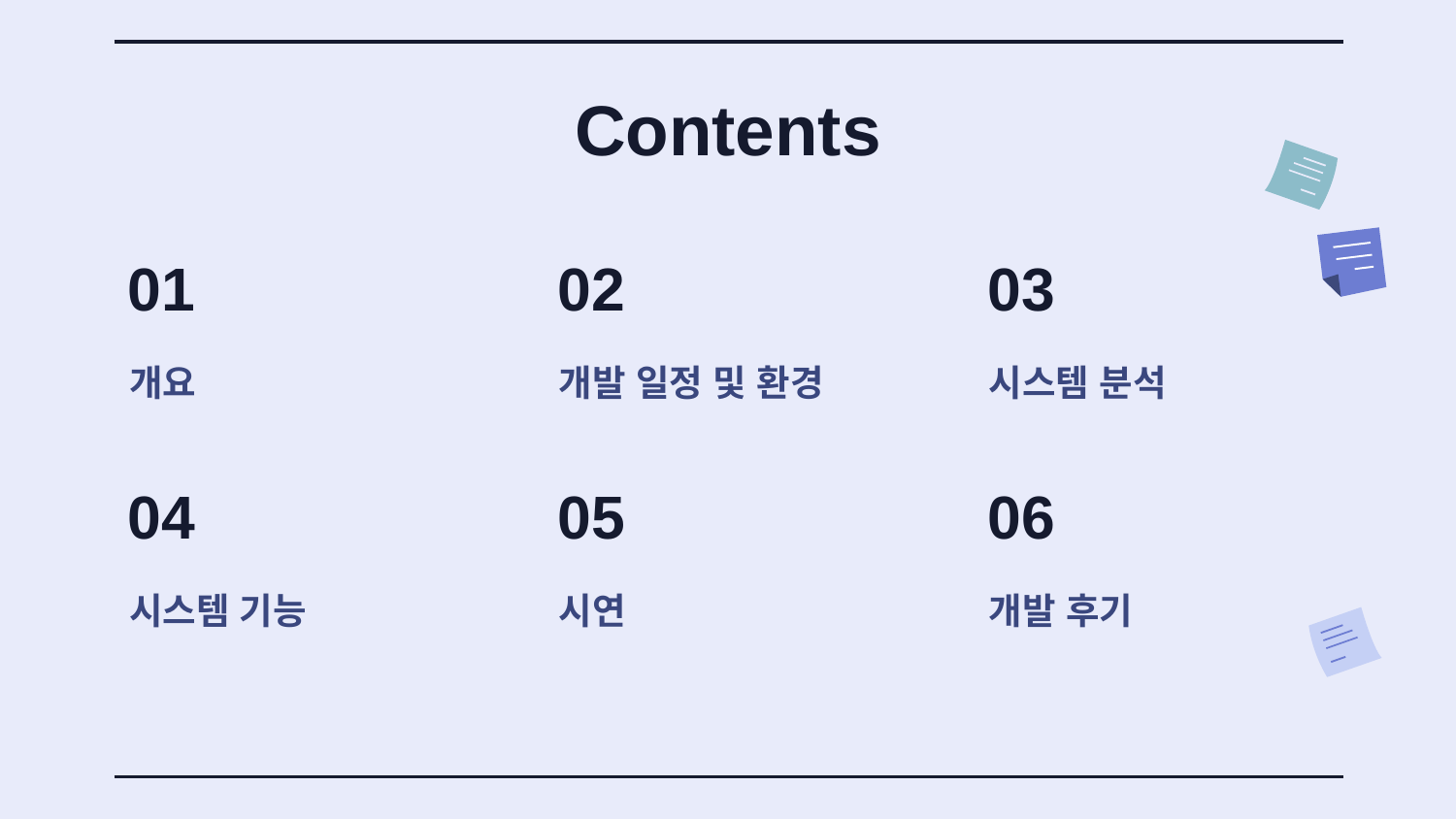

# Contents

01
02
03
개요
개발 일정 및 환경
시스템 분석
04
05
06
시스템 기능
시연
개발 후기